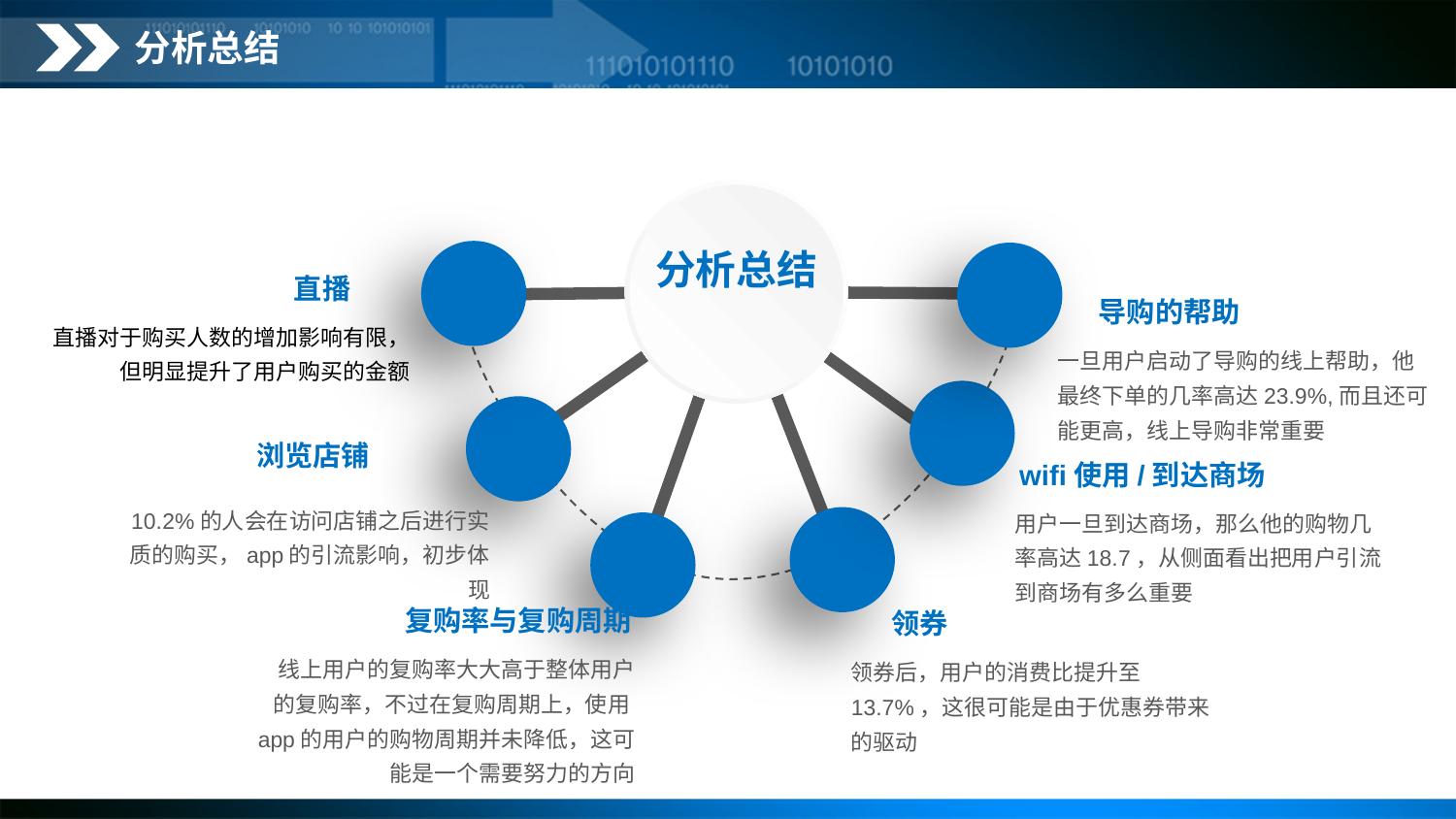

分析总结

分析总结

直播
导购的帮助

直播对于购买人数的增加影响有限，但明显提升了用户购买的金额
一旦用户启动了导购的线上帮助，他最终下单的几率高达23.9%,而且还可能更高，线上导购非常重要

浏览店铺
wifi使用/到达商场
10.2%的人会在访问店铺之后进行实质的购买，app的引流影响，初步体现
用户一旦到达商场，那么他的购物几率高达18.7，从侧面看出把用户引流到商场有多么重要

复购率与复购周期
领券
线上用户的复购率大大高于整体用户的复购率，不过在复购周期上，使用app的用户的购物周期并未降低，这可能是一个需要努力的方向
领券后，用户的消费比提升至13.7%，这很可能是由于优惠券带来的驱动